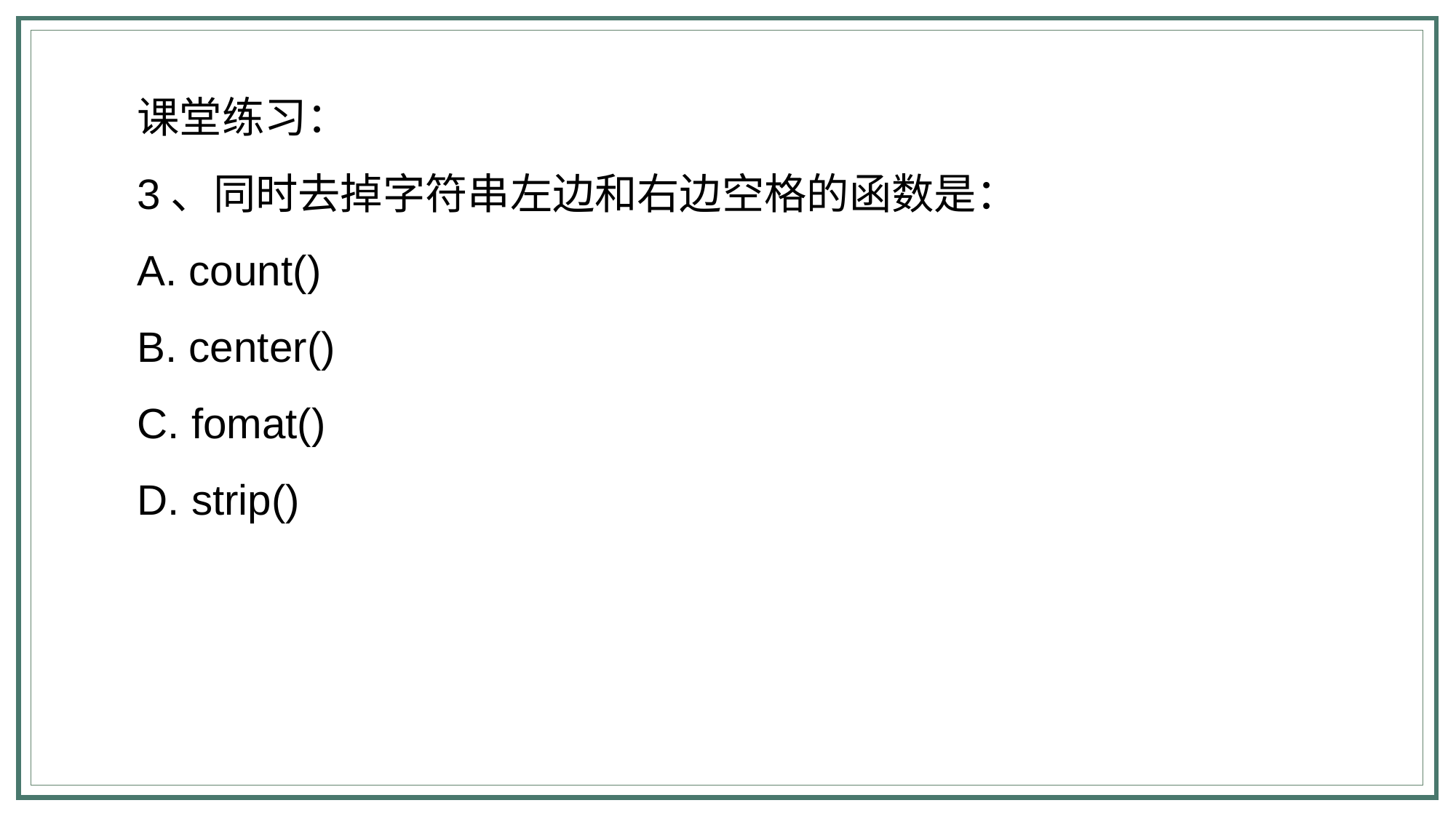

课堂练习：
3、同时去掉字符串左边和右边空格的函数是：‬‬‬‬‬‬‬‬‬‬‬‬‬‬‬‬‬‬‬‬‬‬‬‬‬‬‬‬‬‬‬‬‬‬‬‬‬‬‬‬‬‬‬‬‬‬‬‬
A. count()
B. center()
C. fomat()
D. strip()